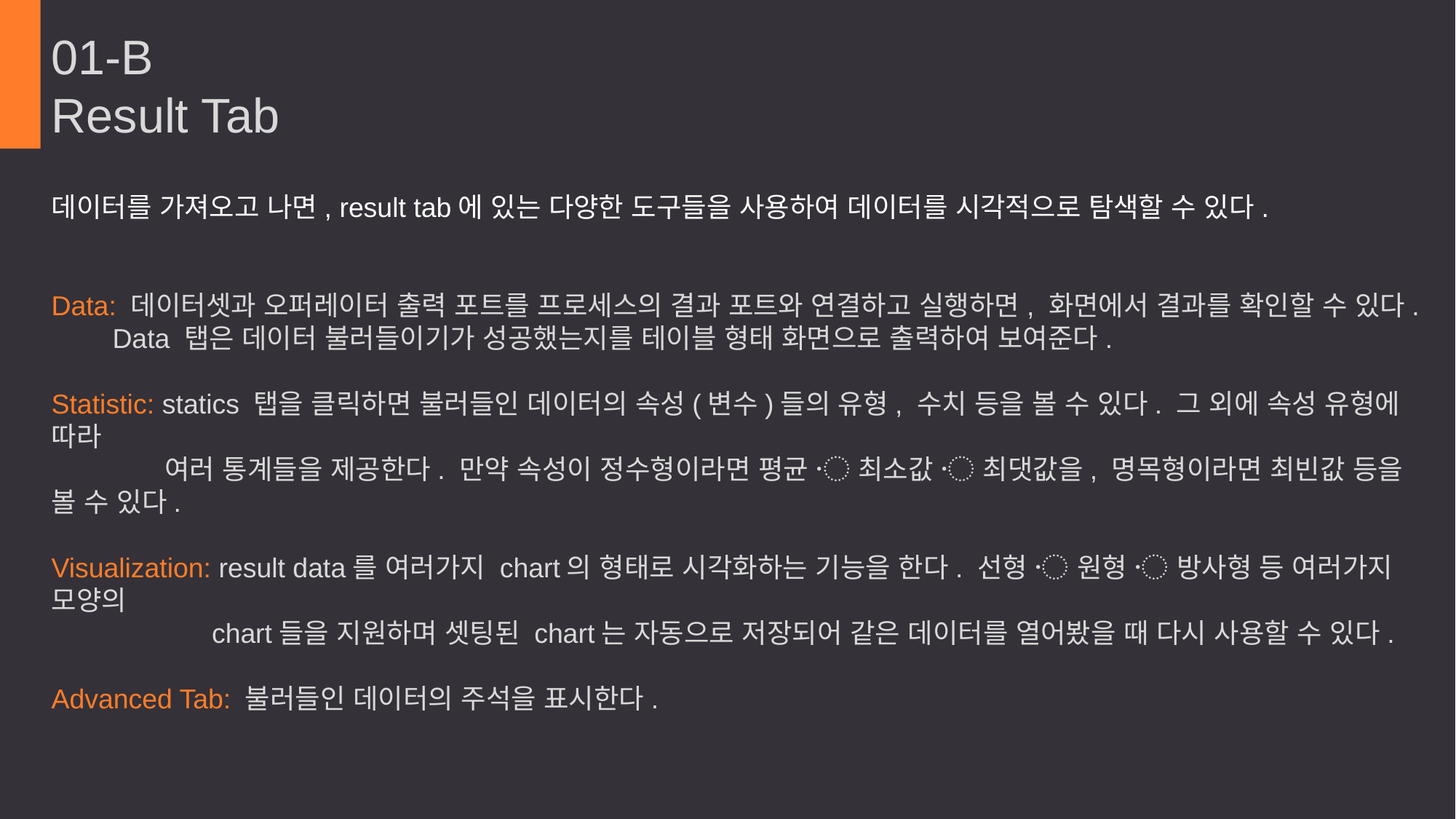

01-B
Result Tab
데이터를 가져오고 나면, result tab에 있는 다양한 도구들을 사용하여 데이터를 시각적으로 탐색할 수 있다.

Data: 데이터셋과 오퍼레이터 출력 포트를 프로세스의 결과 포트와 연결하고 실행하면, 화면에서 결과를 확인할 수 있다.
        Data 탭은 데이터 불러들이기가 성공했는지를 테이블 형태 화면으로 출력하여 보여준다.

Statistic: statics 탭을 클릭하면 불러들인 데이터의 속성(변수)들의 유형, 수치 등을 볼 수 있다. 그 외에 속성 유형에 따라
              여러 통계들을 제공한다. 만약 속성이 정수형이라면 평균 〮 최소값 〮 최댓값을, 명목형이라면 최빈값 등을 볼 수 있다.

Visualization: result data를 여러가지 chart의 형태로 시각화하는 기능을 한다. 선형 〮 원형 〮 방사형 등 여러가지 모양의
                     chart들을 지원하며 셋팅된 chart는 자동으로 저장되어 같은 데이터를 열어봤을 때 다시 사용할 수 있다.

Advanced Tab: 불러들인 데이터의 주석을 표시한다.